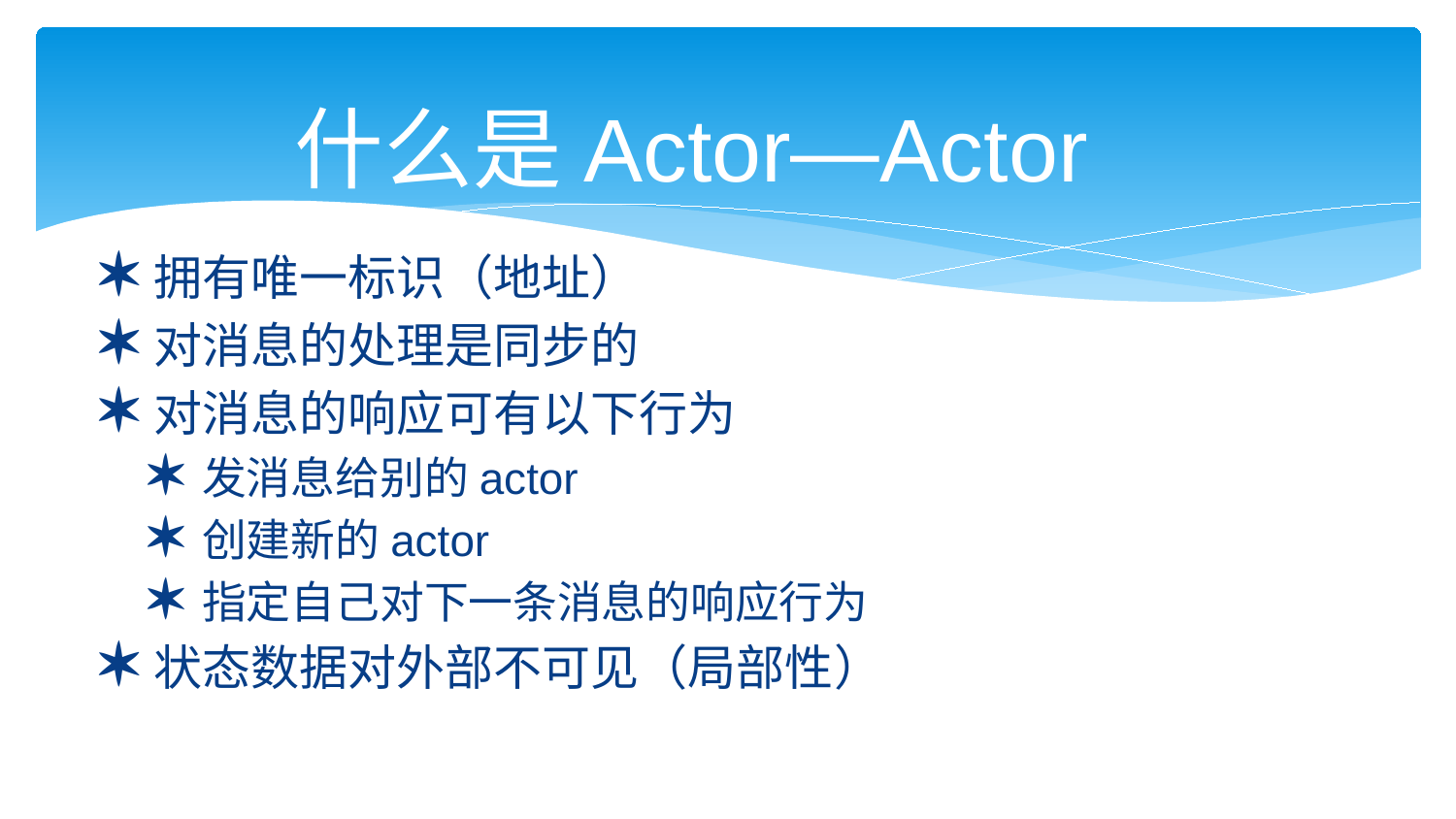

# 什么是Actor—Actor
拥有唯一标识（地址）
对消息的处理是同步的
对消息的响应可有以下行为
发消息给别的actor
创建新的actor
指定自己对下一条消息的响应行为
状态数据对外部不可见（局部性）